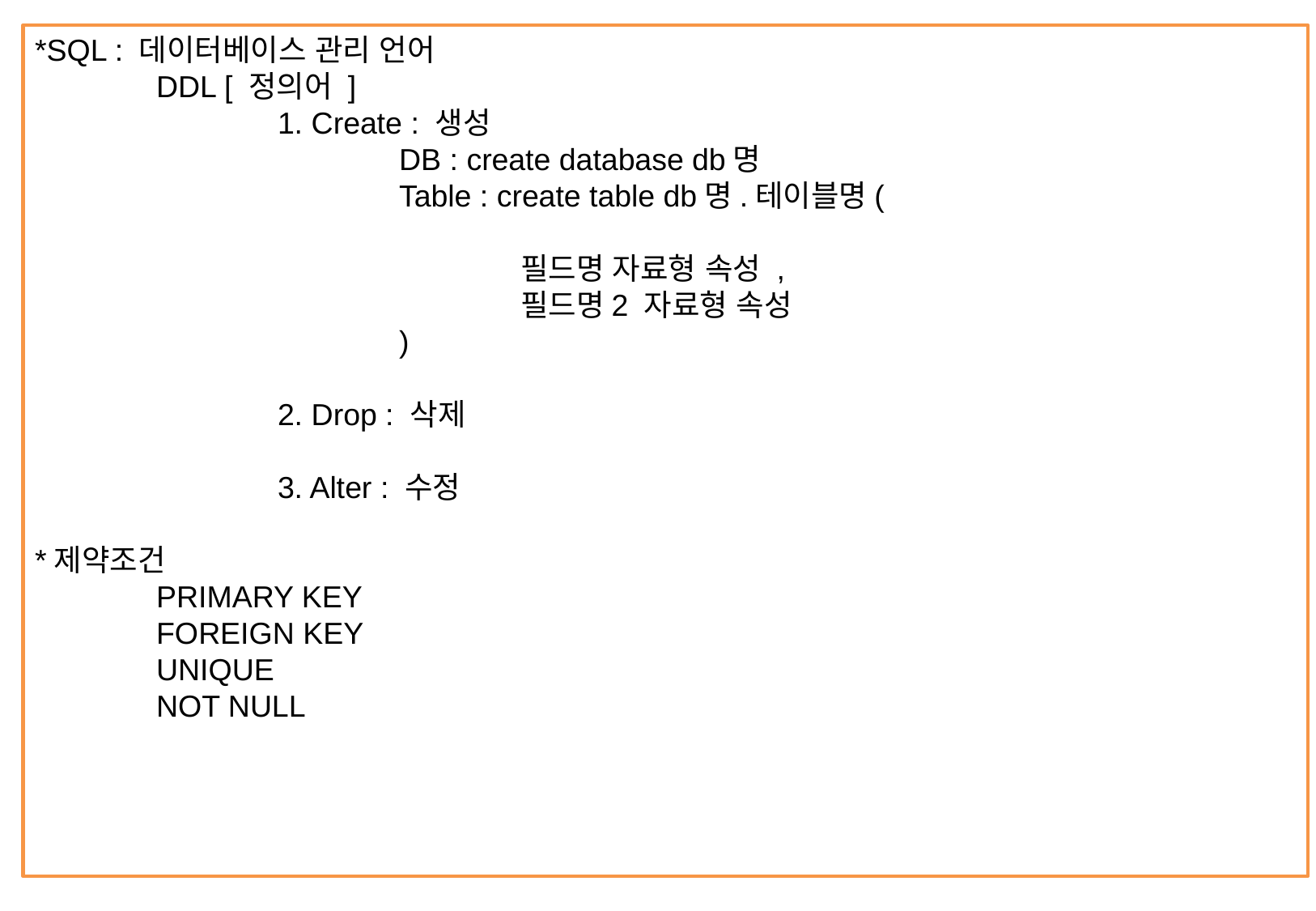

*SQL : 데이터베이스 관리 언어
	DDL [ 정의어 ]
		1. Create : 생성
			DB : create database db명
			Table : create table db명.테이블명(

				필드명 자료형 속성 ,
				필드명2 자료형 속성
			)

		2. Drop : 삭제

		3. Alter : 수정

*제약조건
	PRIMARY KEY
	FOREIGN KEY
	UNIQUE
	NOT NULL